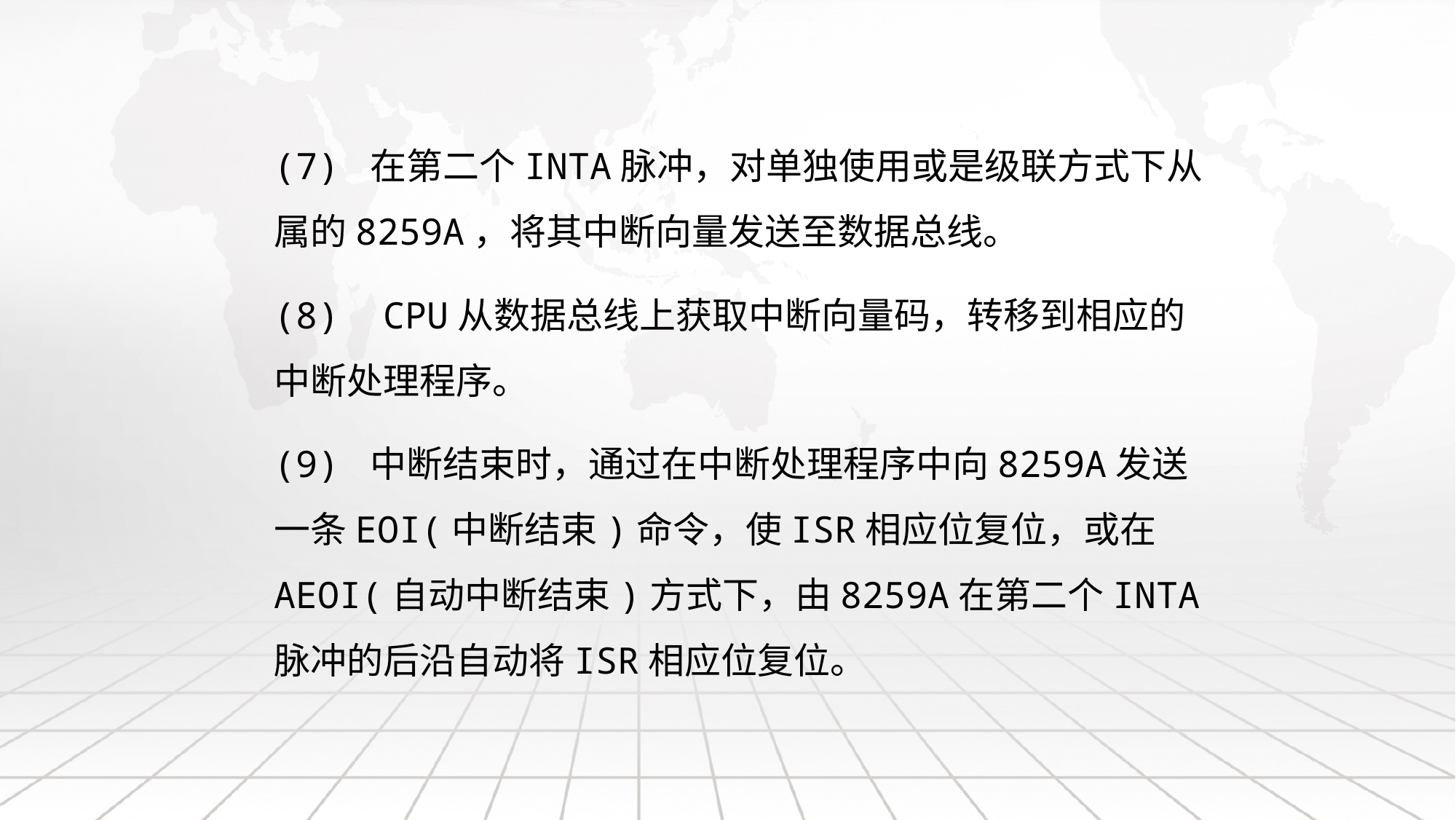

(7) 在第二个INTA脉冲，对单独使用或是级联方式下从属的8259A，将其中断向量发送至数据总线。
(8)  CPU从数据总线上获取中断向量码，转移到相应的中断处理程序。
(9) 中断结束时，通过在中断处理程序中向8259A发送一条EOI(中断结束)命令，使ISR相应位复位，或在AEOI(自动中断结束)方式下，由8259A在第二个INTA脉冲的后沿自动将ISR相应位复位。